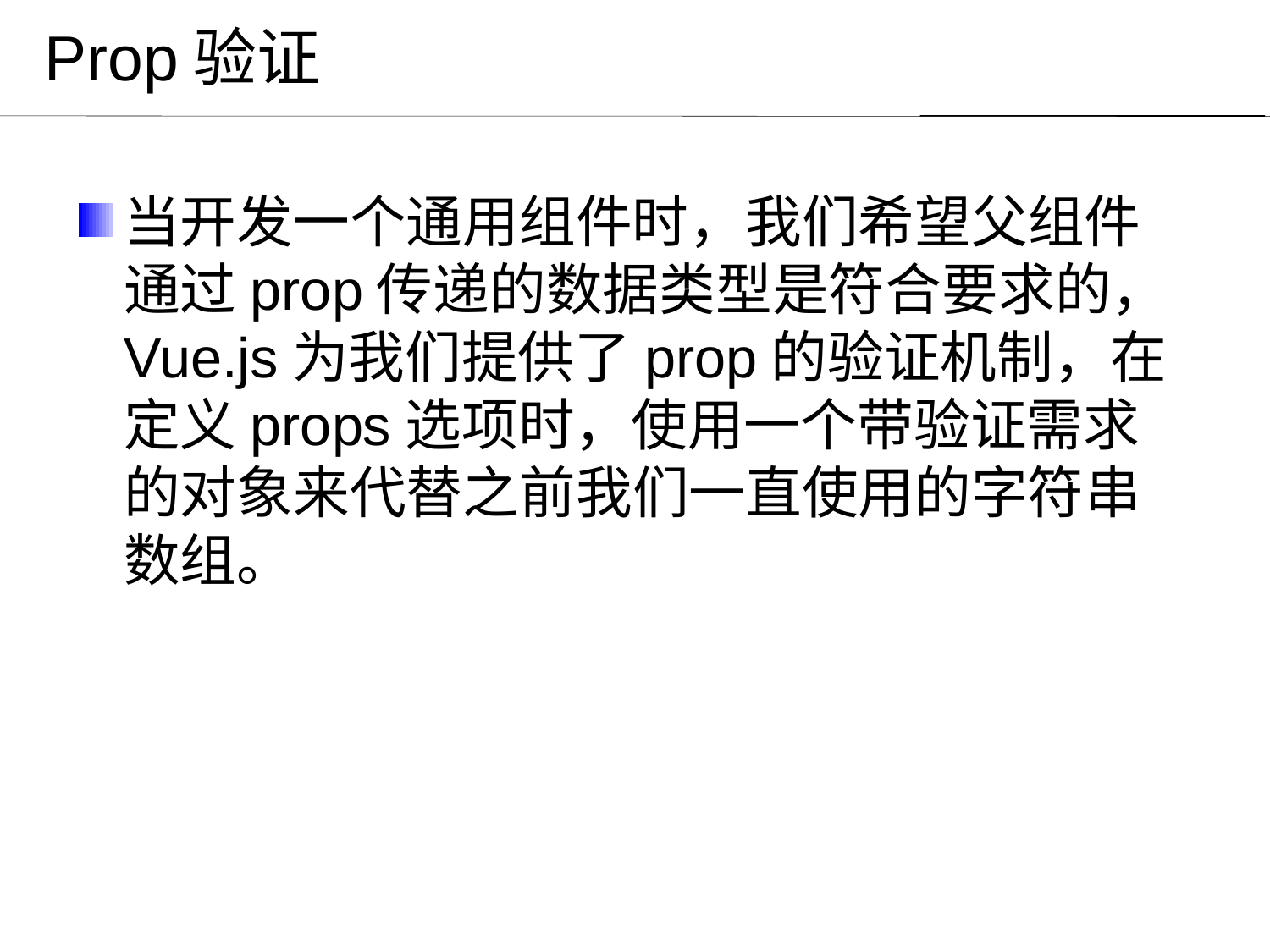

# Prop验证
当开发一个通用组件时，我们希望父组件通过prop传递的数据类型是符合要求的，Vue.js为我们提供了prop的验证机制，在定义props选项时，使用一个带验证需求的对象来代替之前我们一直使用的字符串数组。